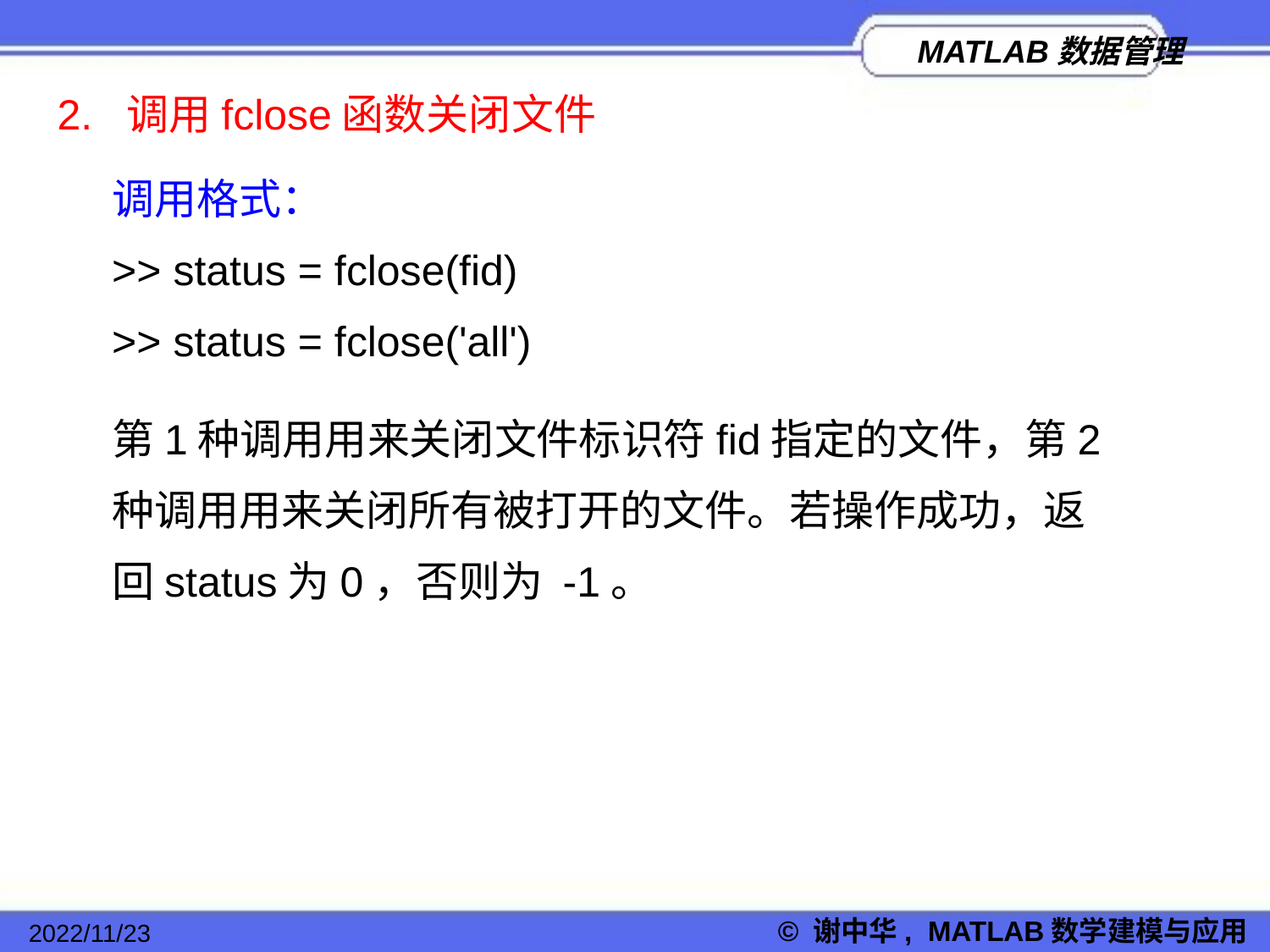

2.  调用fclose函数关闭文件
调用格式：
>> status = fclose(fid)
>> status = fclose('all')
第1种调用用来关闭文件标识符fid指定的文件，第2种调用用来关闭所有被打开的文件。若操作成功，返回status为0，否则为 -1。
© 谢中华,  MATLAB数学建模与应用